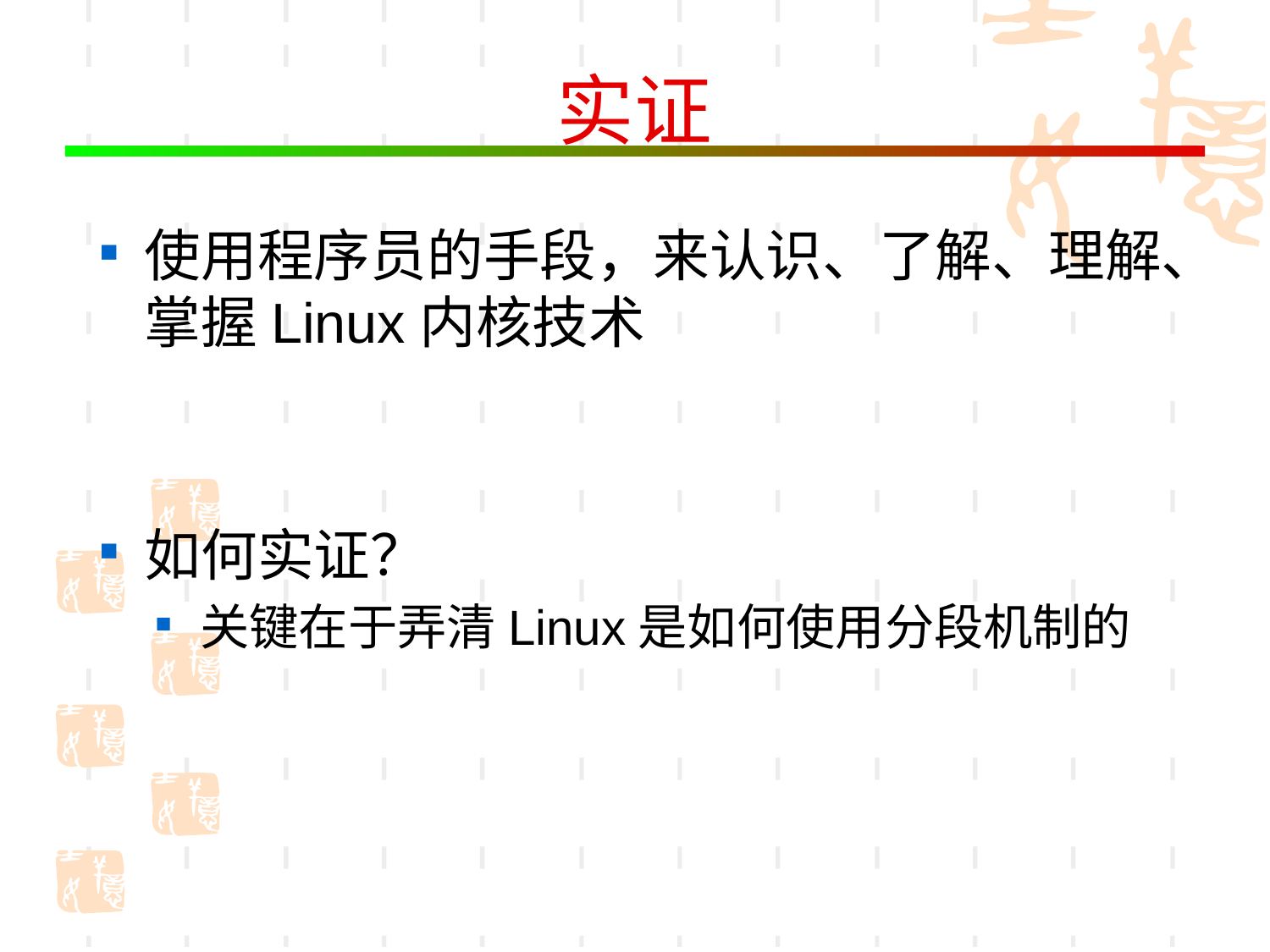

# 实证
使用程序员的手段，来认识、了解、理解、掌握Linux内核技术

如何实证？
关键在于弄清Linux是如何使用分段机制的